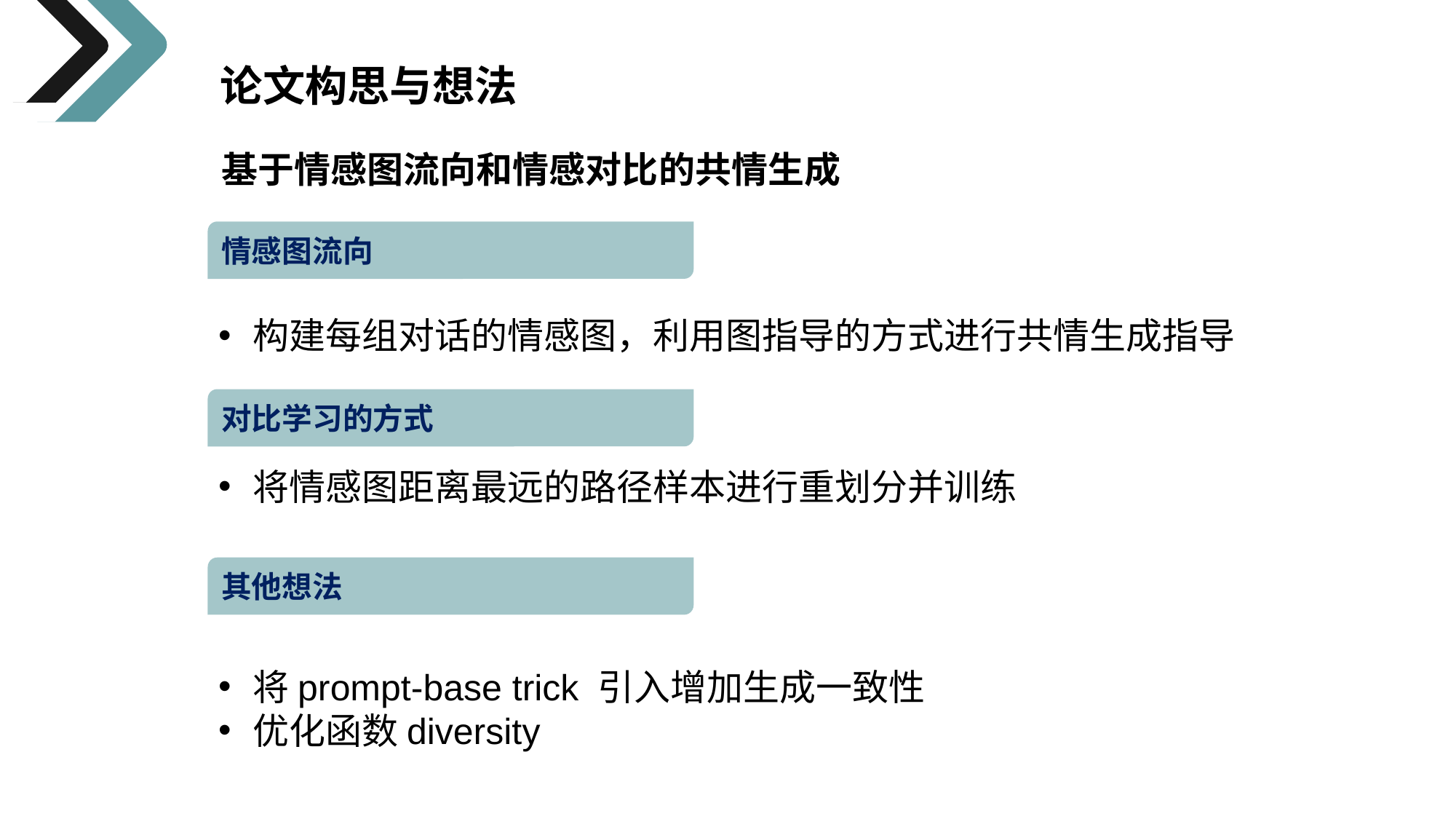

论文构思与想法
基于情感图流向和情感对比的共情生成
情感图流向
构建每组对话的情感图，利用图指导的方式进行共情生成指导
对比学习的方式
将情感图距离最远的路径样本进行重划分并训练

其他想法
将prompt-base trick 引入增加生成一致性
优化函数diversity